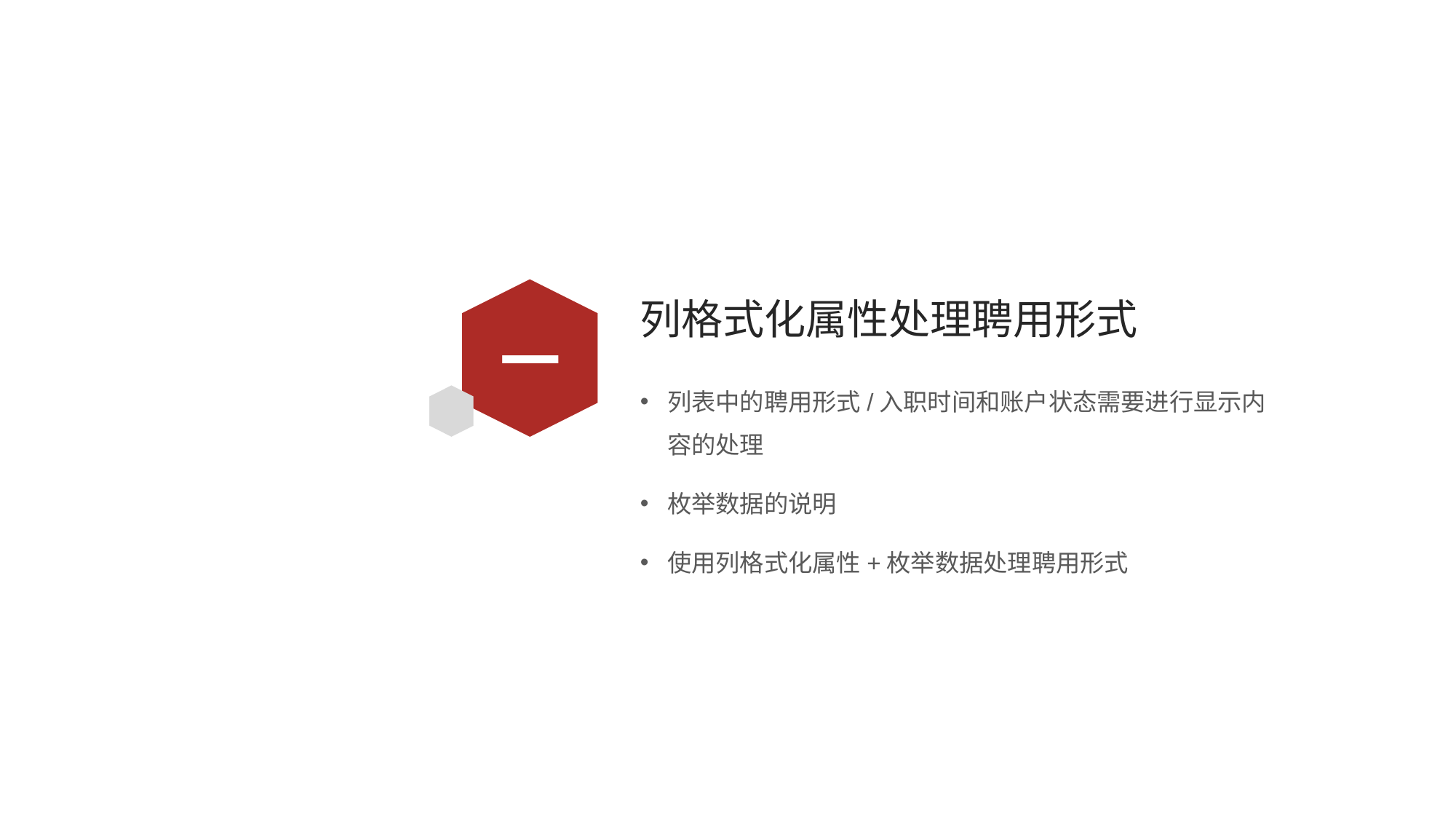

# 列格式化属性处理聘用形式
一
列表中的聘用形式/入职时间和账户状态需要进行显示内容的处理
枚举数据的说明
使用列格式化属性+枚举数据处理聘用形式